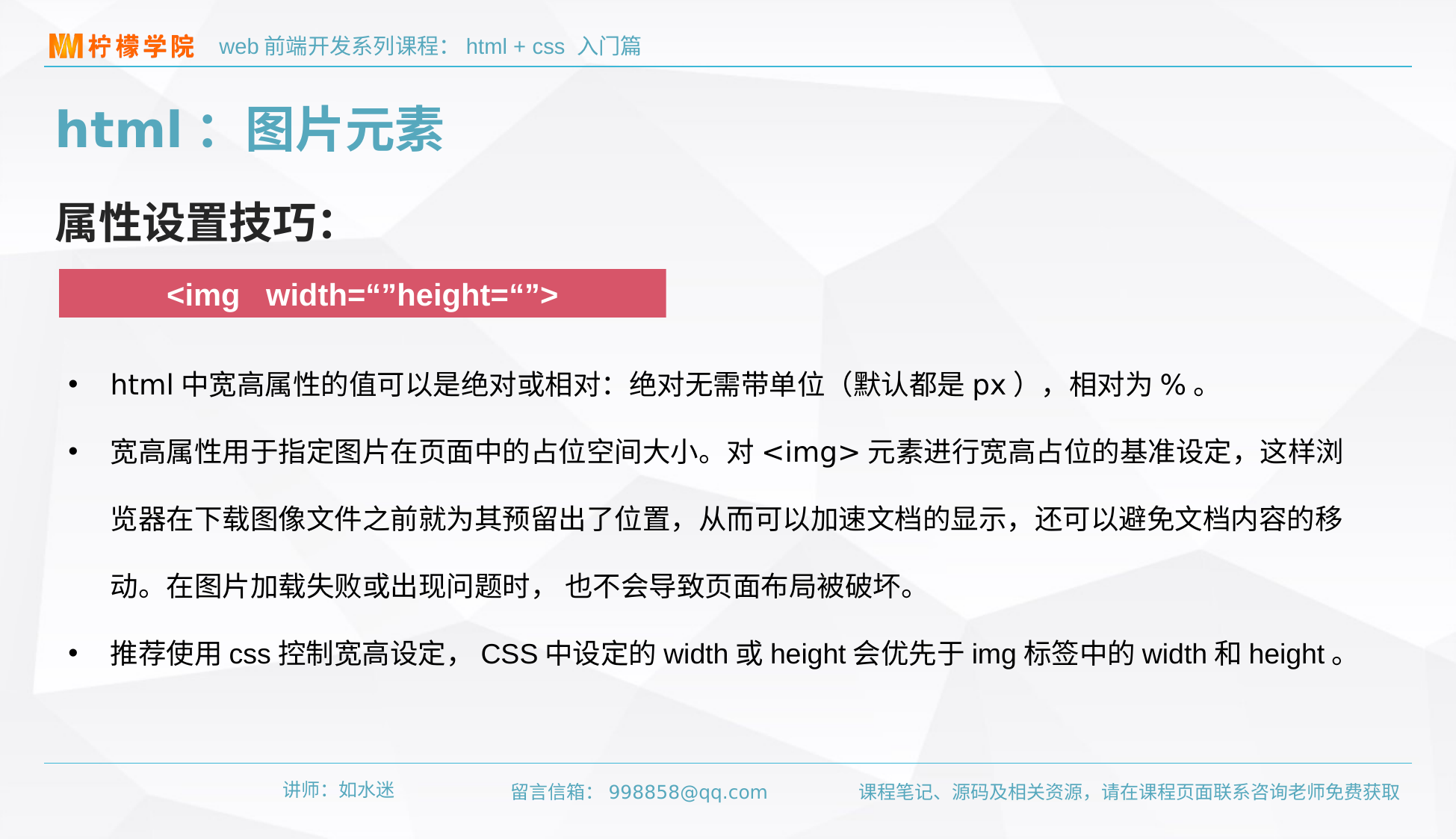

html：图片元素
属性设置技巧：
<img   width=“”height=“”>
html中宽高属性的值可以是绝对或相对：绝对无需带单位（默认都是px），相对为%。
宽高属性用于指定图片在页面中的占位空间大小。对<img>元素进行宽高占位的基准设定，这样浏览器在下载图像文件之前就为其预留出了位置，从而可以加速文档的显示，还可以避免文档内容的移动。在图片加载失败或出现问题时， 也不会导致页面布局被破坏。
推荐使用css控制宽高设定，CSS中设定的width或height会优先于img标签中的width和height。